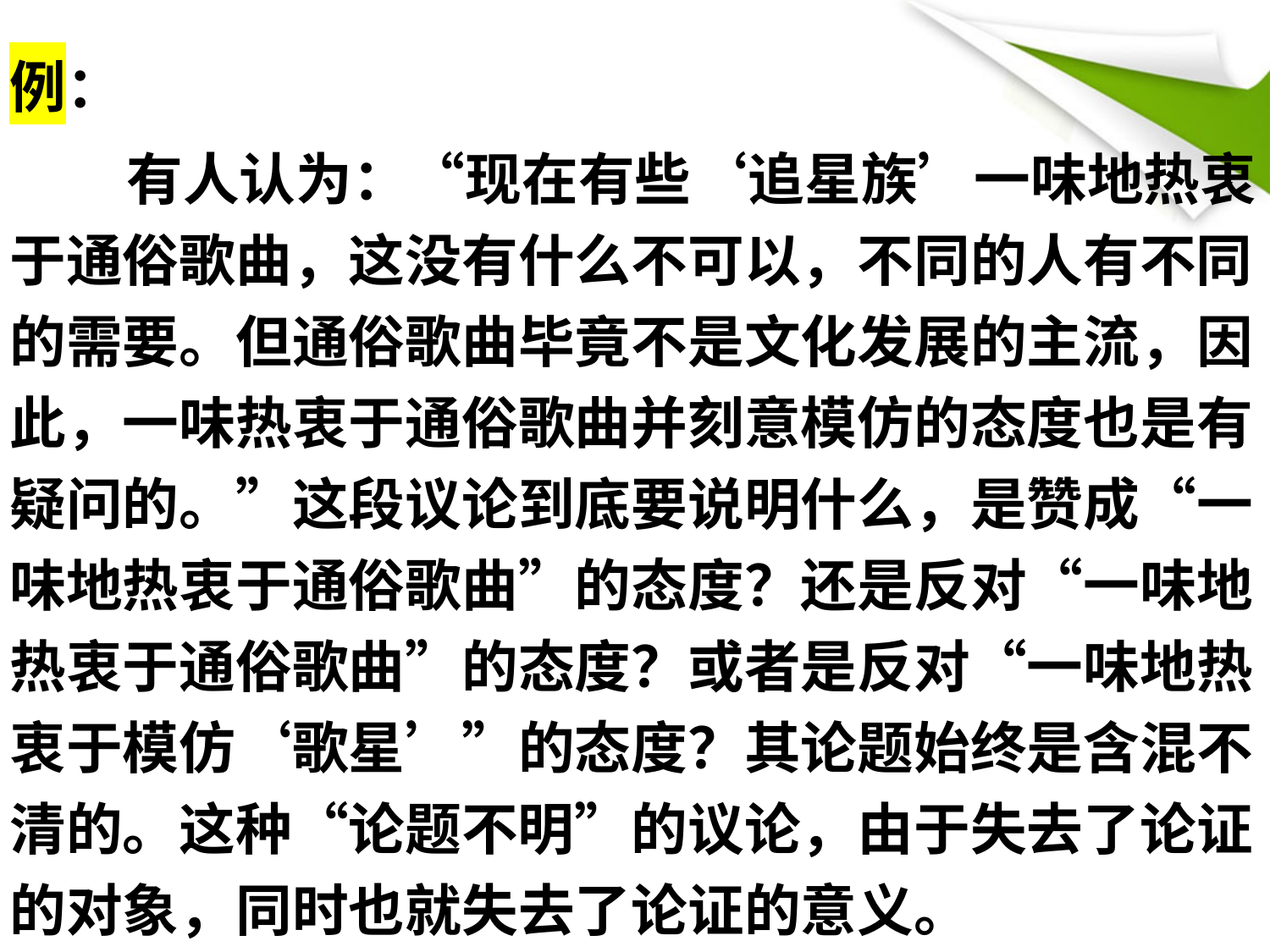

例：
        有人认为：“现在有些‘追星族’一味地热衷于通俗歌曲，这没有什么不可以，不同的人有不同的需要。但通俗歌曲毕竟不是文化发展的主流，因此，一味热衷于通俗歌曲并刻意模仿的态度也是有疑问的。”这段议论到底要说明什么，是赞成“一味地热衷于通俗歌曲”的态度？还是反对“一味地热衷于通俗歌曲”的态度？或者是反对“一味地热衷于模仿‘歌星’”的态度？其论题始终是含混不清的。这种“论题不明”的议论，由于失去了论证的对象，同时也就失去了论证的意义。